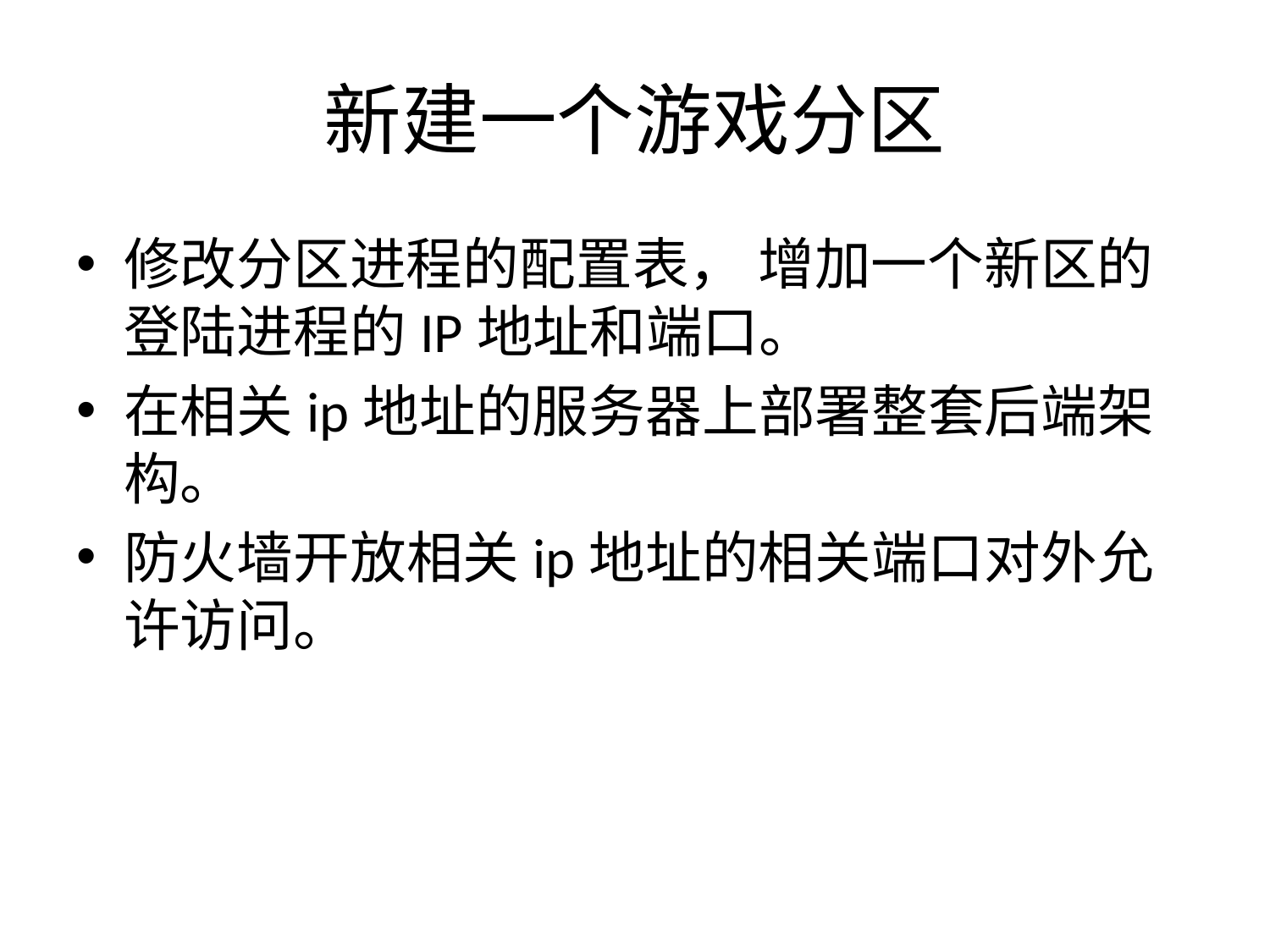

# 新建一个游戏分区
修改分区进程的配置表， 增加一个新区的登陆进程的IP地址和端口。
在相关ip地址的服务器上部署整套后端架构。
防火墙开放相关ip地址的相关端口对外允许访问。